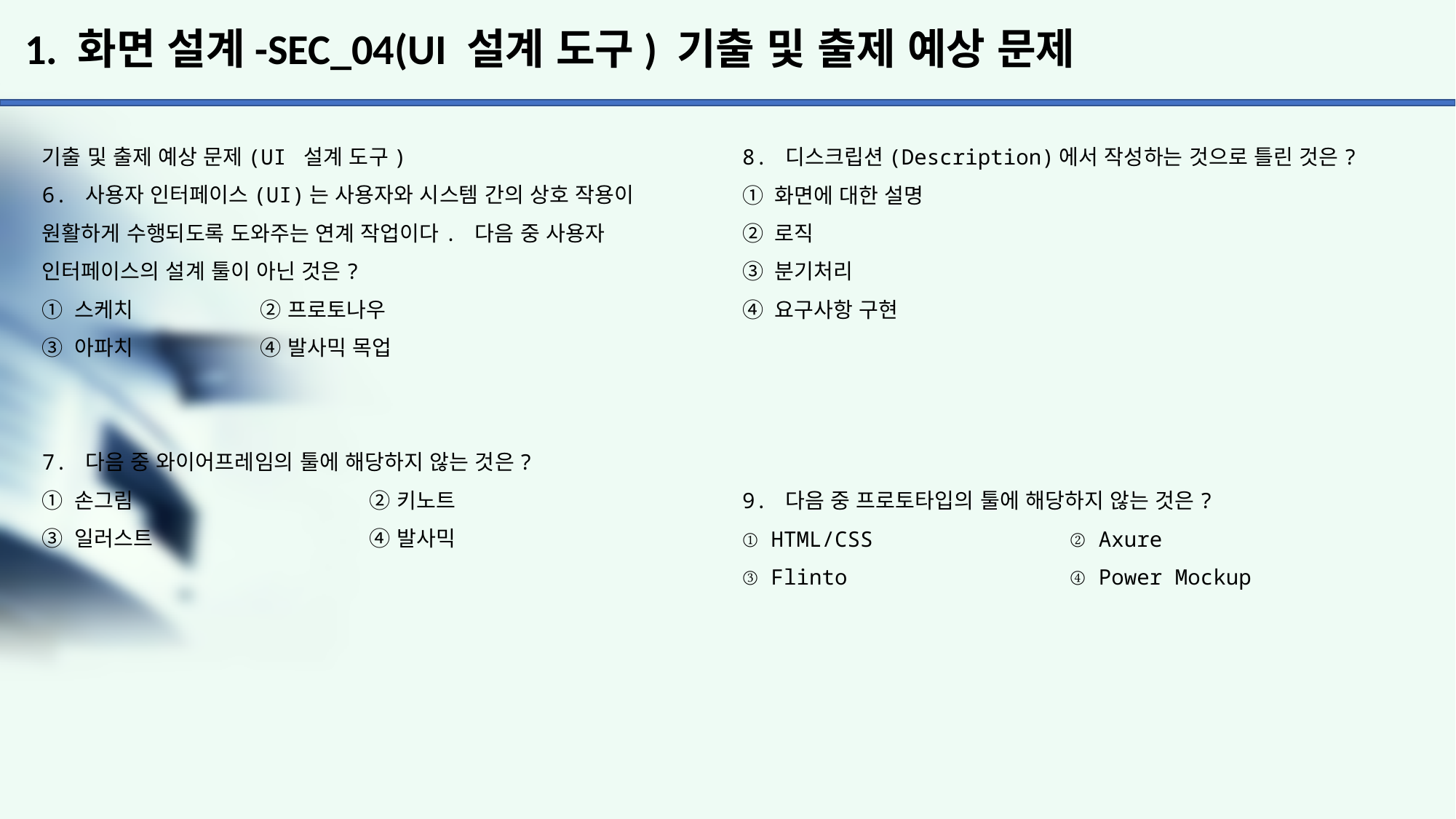

# 1. 화면 설계-SEC_04(UI 설계 도구) 기출 및 출제 예상 문제
기출 및 출제 예상 문제(UI 설계 도구)
6. 사용자 인터페이스(UI)는 사용자와 시스템 간의 상호 작용이 원활하게 수행되도록 도와주는 연계 작업이다. 다음 중 사용자 인터페이스의 설계 툴이 아닌 것은?
① 스케치	 	② 프로토나우
③ 아파치 		④ 발사믹 목업

7. 다음 중 와이어프레임의 툴에 해당하지 않는 것은?
① 손그림	 		② 키노트
③ 일러스트 		④ 발사믹
8. 디스크립션(Description)에서 작성하는 것으로 틀린 것은?
① 화면에 대한 설명
② 로직
③ 분기처리
④ 요구사항 구현

9. 다음 중 프로토타입의 툴에 해당하지 않는 것은?
① HTML/CSS 		② Axure
③ Flinto	 		④ Power Mockup